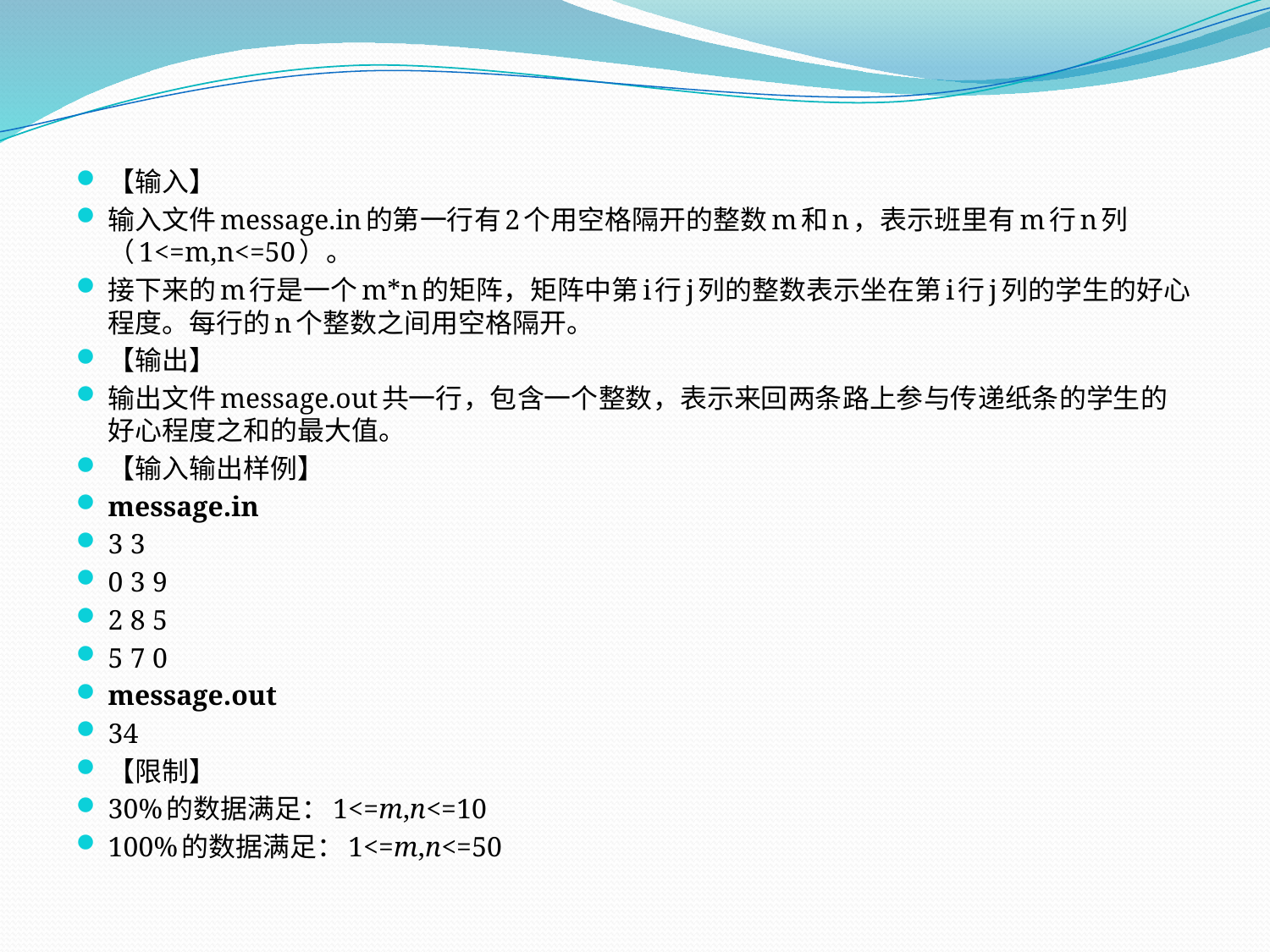

【输入】
输入文件message.in的第一行有2个用空格隔开的整数m和n，表示班里有m行n列（1<=m,n<=50）。
接下来的m行是一个m*n的矩阵，矩阵中第i行j列的整数表示坐在第i行j列的学生的好心程度。每行的n个整数之间用空格隔开。
【输出】
输出文件message.out共一行，包含一个整数，表示来回两条路上参与传递纸条的学生的好心程度之和的最大值。
【输入输出样例】
message.in
3 3
0 3 9
2 8 5
5 7 0
message.out
34
【限制】
30%的数据满足：1<=m,n<=10
100%的数据满足：1<=m,n<=50